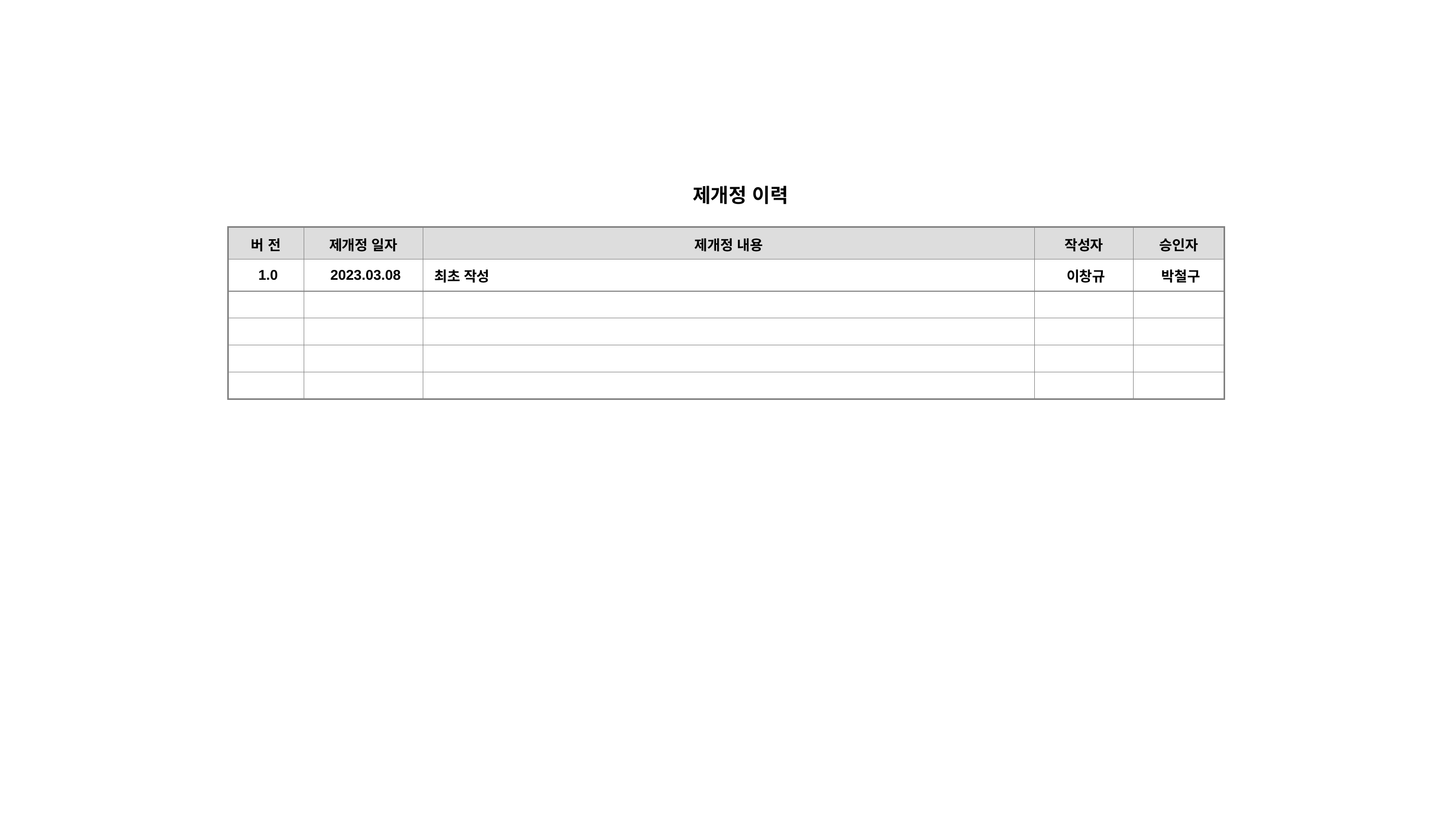

제개정 이력
| 버 전 | 제개정 일자 | 제개정 내용 | 작성자 | 승인자 |
| --- | --- | --- | --- | --- |
| 1.0 | 2023.03.08 | 최초 작성 | 이창규 | 박철구 |
|  |  |  |  |  |
|  |  |  |  |  |
|  |  |  |  |  |
|  |  |  |  |  |